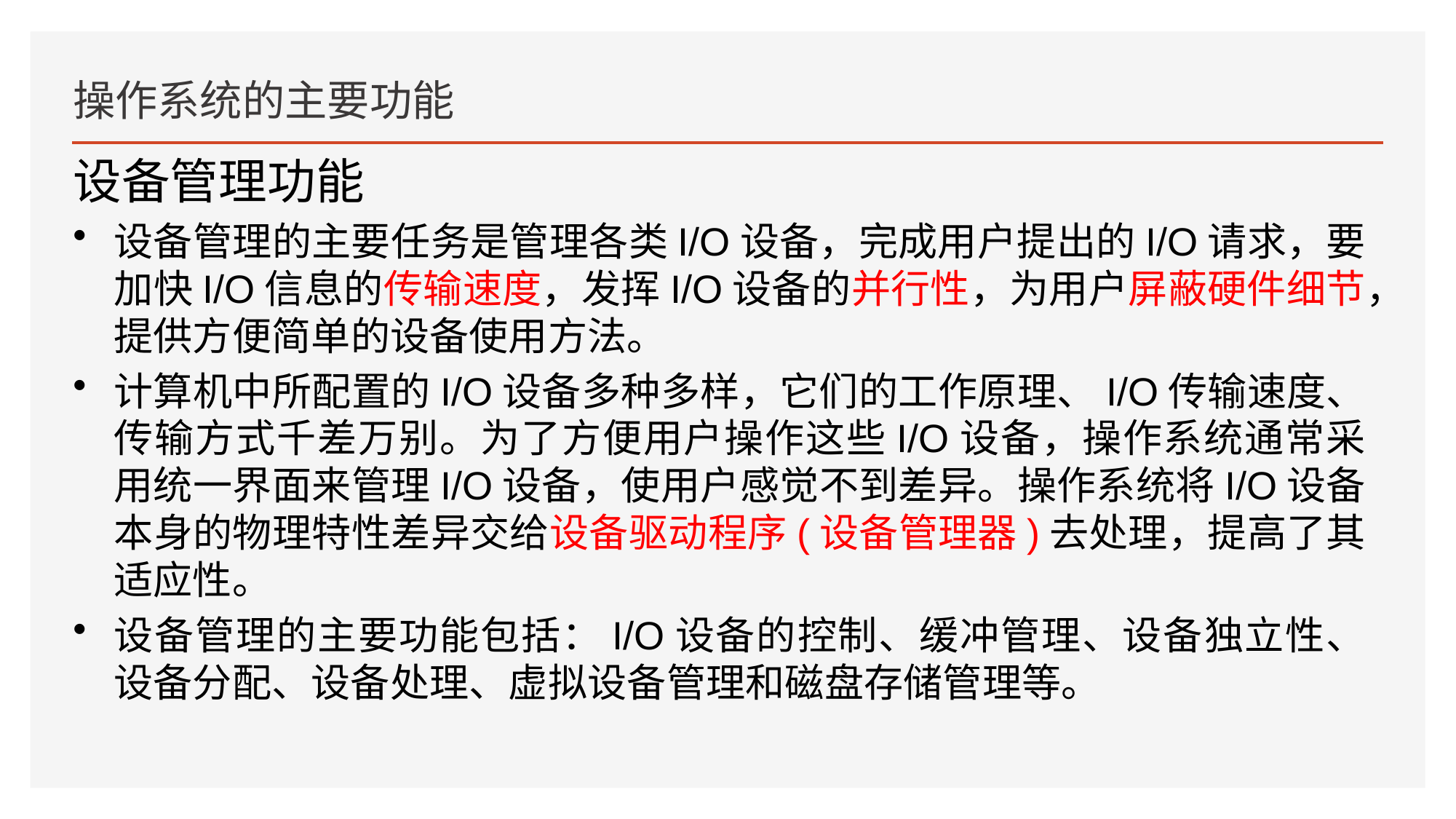

# 操作系统的主要功能
设备管理功能
设备管理的主要任务是管理各类I/O设备，完成用户提出的I/O请求，要加快I/O信息的传输速度，发挥I/O设备的并行性，为用户屏蔽硬件细节，提供方便简单的设备使用方法。
计算机中所配置的I/O设备多种多样，它们的工作原理、I/O传输速度、传输方式千差万别。为了方便用户操作这些I/O设备，操作系统通常采用统一界面来管理I/O设备，使用户感觉不到差异。操作系统将I/O设备本身的物理特性差异交给设备驱动程序(设备管理器)去处理，提高了其适应性。
设备管理的主要功能包括：I/O设备的控制、缓冲管理、设备独立性、设备分配、设备处理、虚拟设备管理和磁盘存储管理等。